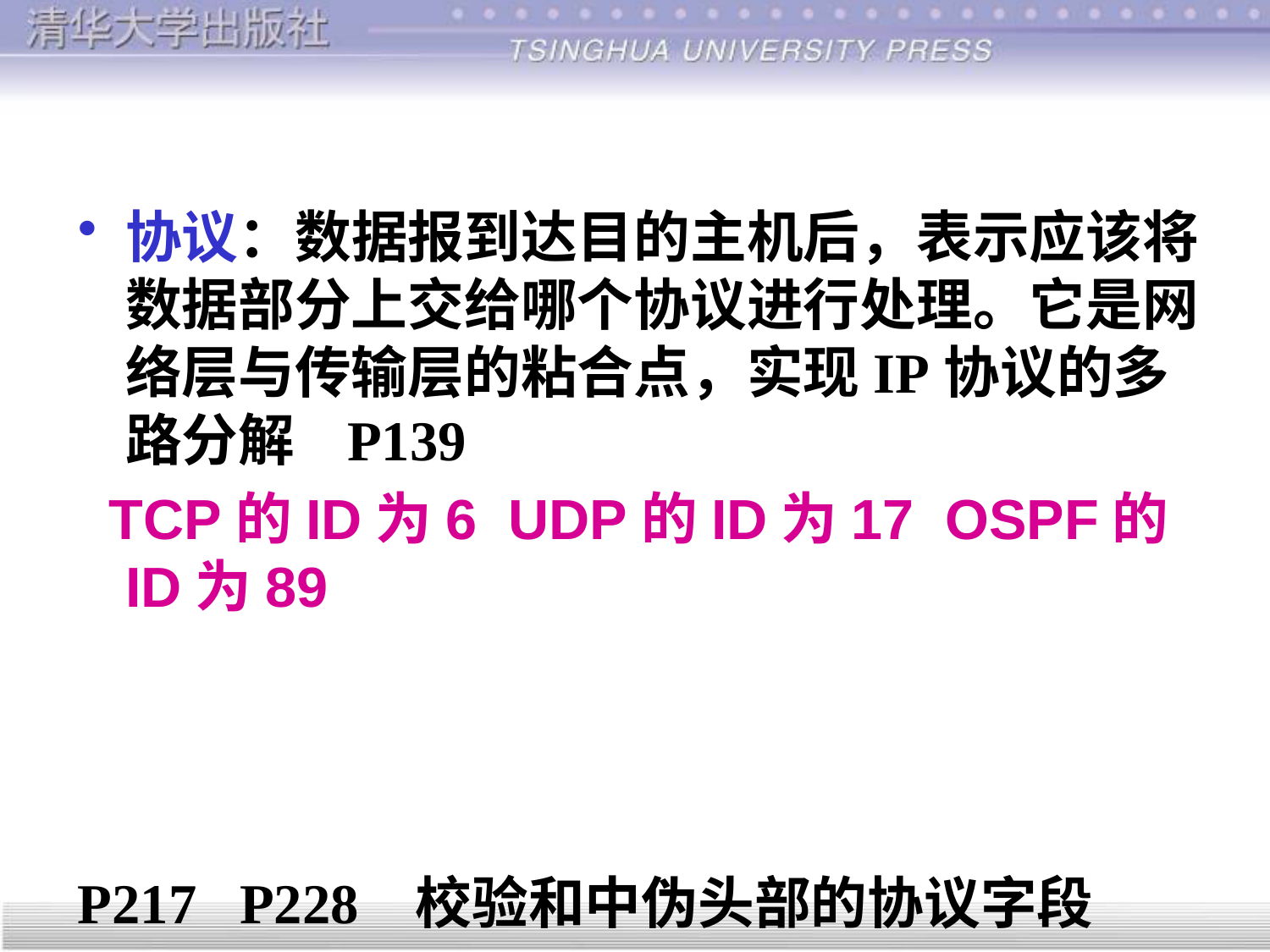

协议：数据报到达目的主机后，表示应该将数据部分上交给哪个协议进行处理。它是网络层与传输层的粘合点，实现IP协议的多路分解   P139
  TCP的ID为6  UDP的ID为17  OSPF的ID为89

P217   P228   校验和中伪头部的协议字段
18